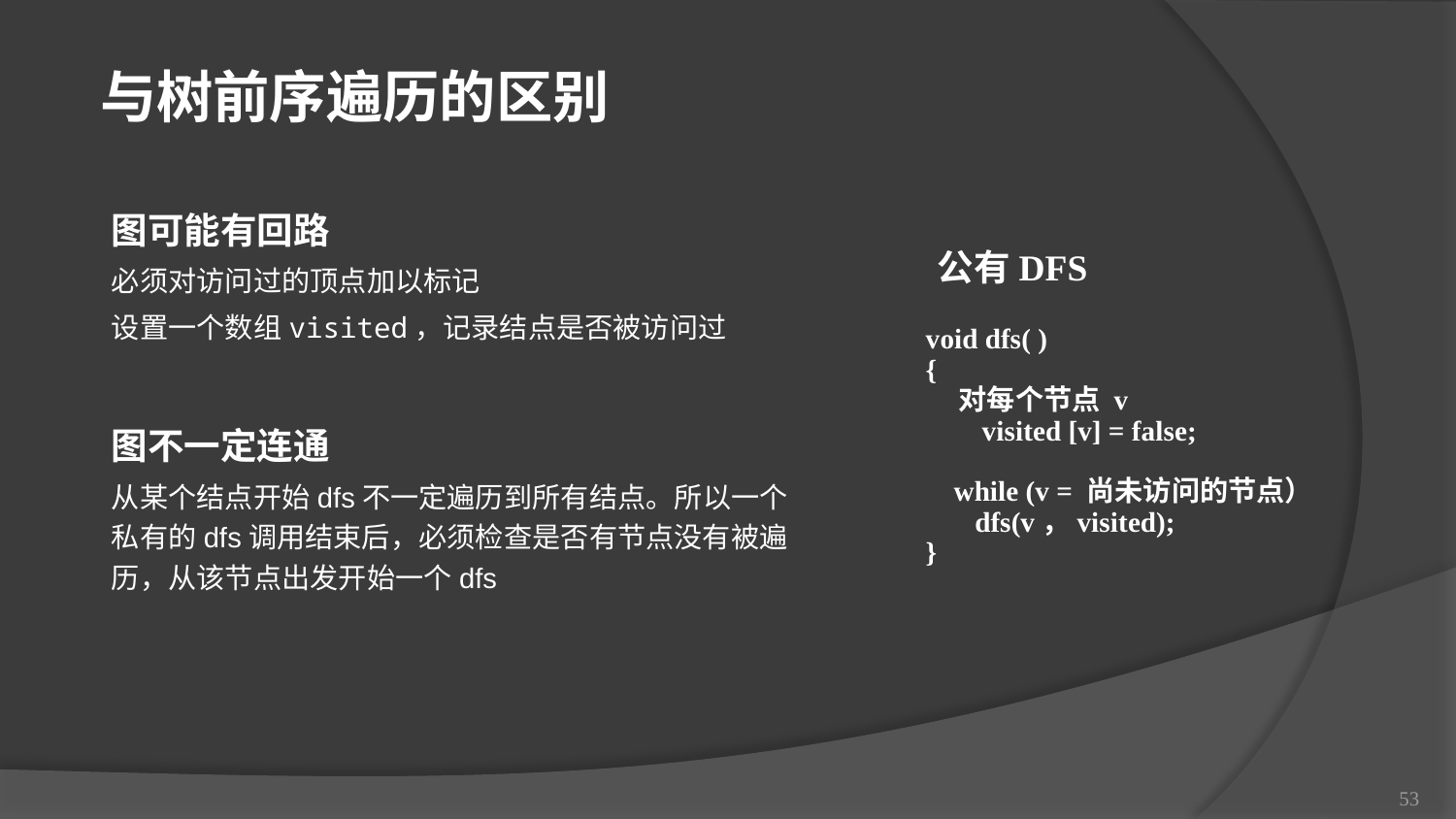

与树前序遍历的区别
图可能有回路
必须对访问过的顶点加以标记
设置一个数组visited，记录结点是否被访问过

图不一定连通
从某个结点开始dfs不一定遍历到所有结点。所以一个私有的dfs调用结束后，必须检查是否有节点没有被遍历，从该节点出发开始一个dfs
公有DFS
void dfs( )
{
    对每个节点 v
        visited [v] = false;

    while (v = 尚未访问的节点）
       dfs(v，visited);
}
53